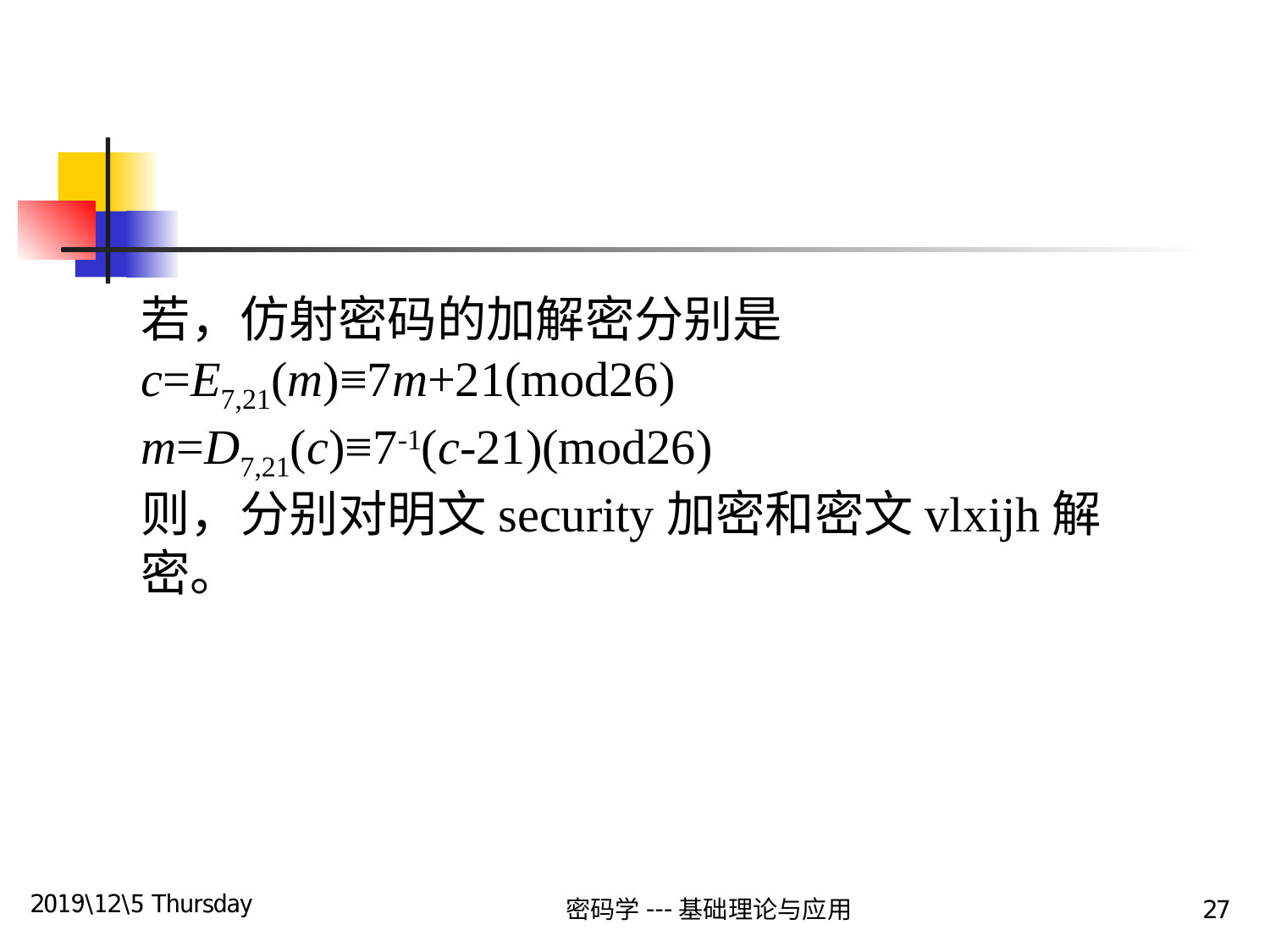

#
若，仿射密码的加解密分别是
c=E7,21(m)≡7m+21(mod26)
m=D7,21(c)≡7-1(c-21)(mod26)
则，分别对明文security加密和密文vlxijh解密。
密码学---基础理论与应用
27
2019\12\5 Thursday